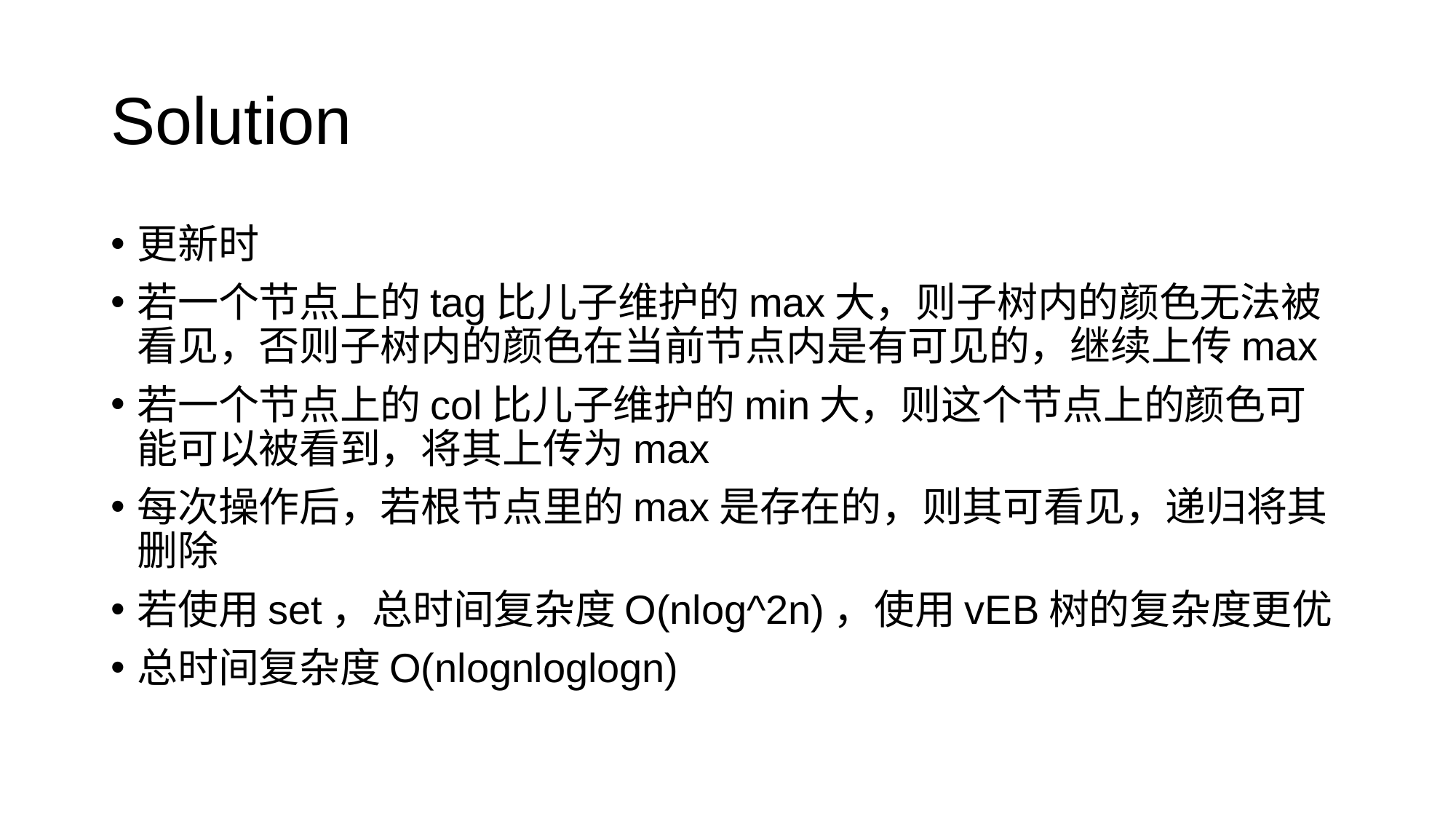

# Solution
更新时
若一个节点上的tag比儿子维护的max大，则子树内的颜色无法被看见，否则子树内的颜色在当前节点内是有可见的，继续上传max
若一个节点上的col比儿子维护的min大，则这个节点上的颜色可能可以被看到，将其上传为max
每次操作后，若根节点里的max是存在的，则其可看见，递归将其删除
若使用set，总时间复杂度O(nlog^2n)，使用vEB树的复杂度更优
总时间复杂度O(nlognloglogn)